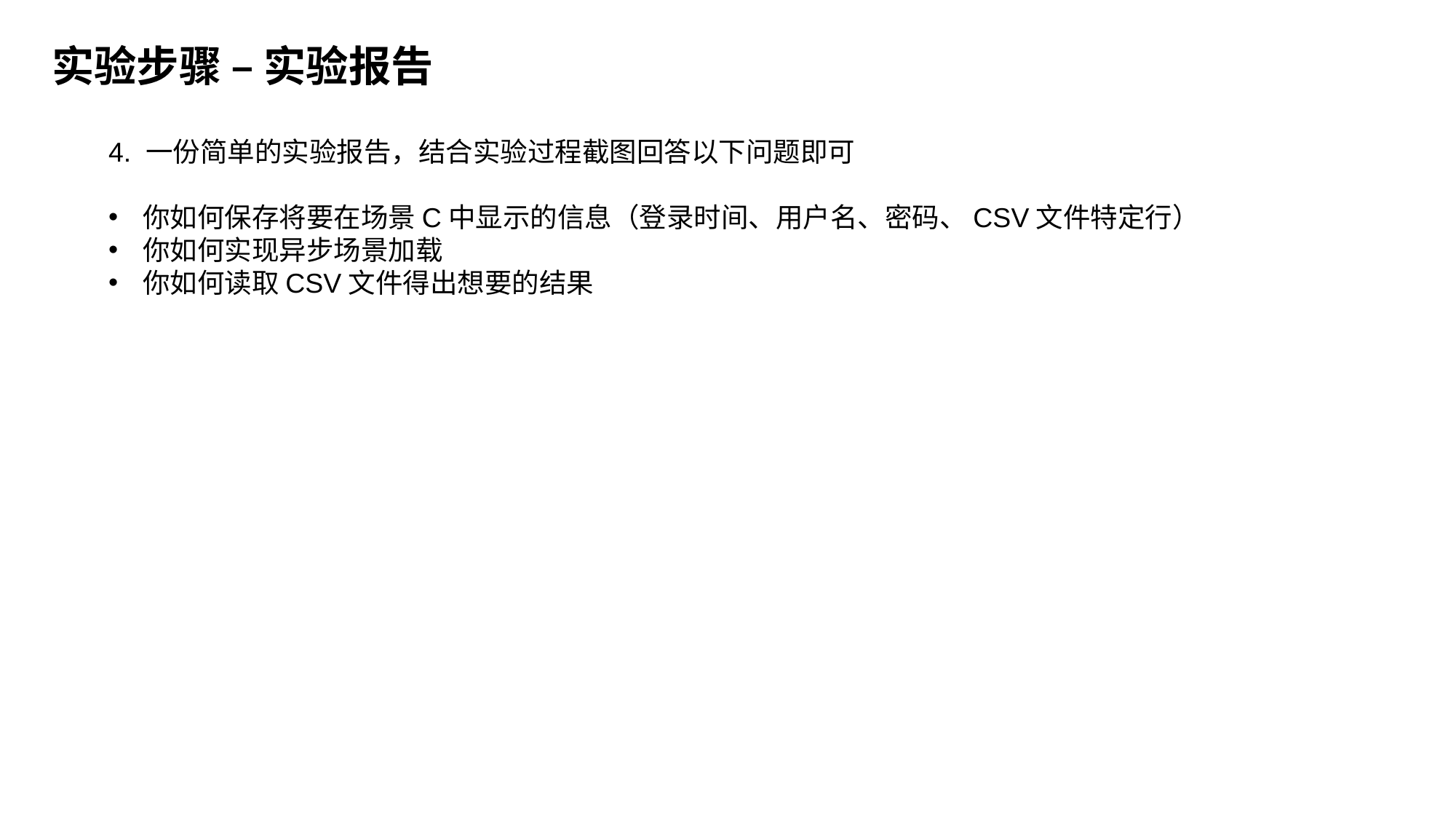

实验步骤 – 实验报告
4. 一份简单的实验报告，结合实验过程截图回答以下问题即可

你如何保存将要在场景C中显示的信息（登录时间、用户名、密码、CSV文件特定行）
你如何实现异步场景加载
你如何读取CSV文件得出想要的结果